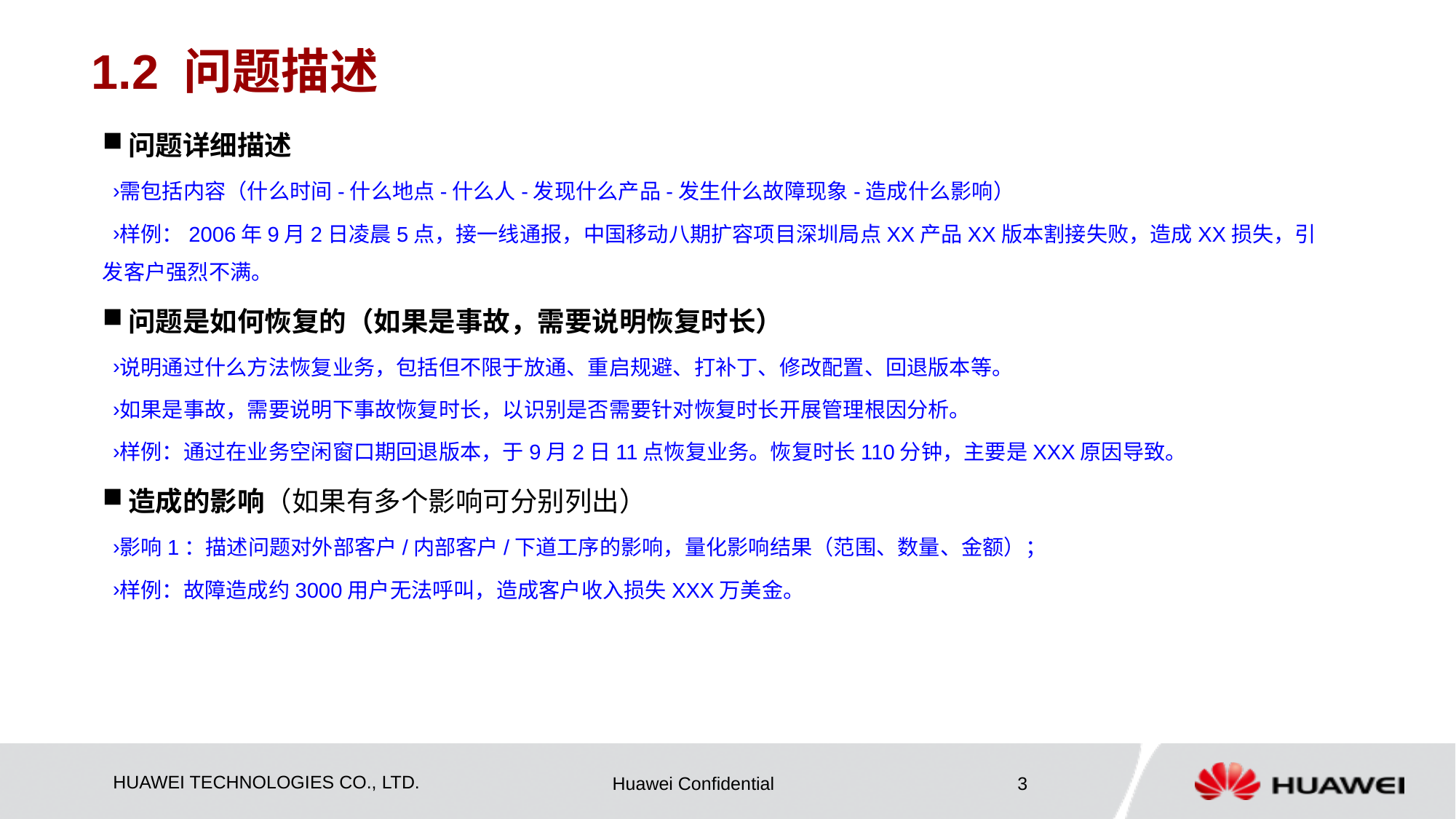

# 1.2 问题描述
问题详细描述
需包括内容（什么时间-什么地点-什么人-发现什么产品-发生什么故障现象-造成什么影响）
样例：2006年9月2日凌晨5点，接一线通报，中国移动八期扩容项目深圳局点XX产品XX版本割接失败，造成XX损失，引发客户强烈不满。
问题是如何恢复的（如果是事故，需要说明恢复时长）
说明通过什么方法恢复业务，包括但不限于放通、重启规避、打补丁、修改配置、回退版本等。
如果是事故，需要说明下事故恢复时长，以识别是否需要针对恢复时长开展管理根因分析。
样例：通过在业务空闲窗口期回退版本，于9月2日11点恢复业务。恢复时长110分钟，主要是XXX原因导致。
造成的影响（如果有多个影响可分别列出）
影响1：描述问题对外部客户/内部客户/下道工序的影响，量化影响结果（范围、数量、金额）；
样例：故障造成约3000用户无法呼叫，造成客户收入损失XXX万美金。